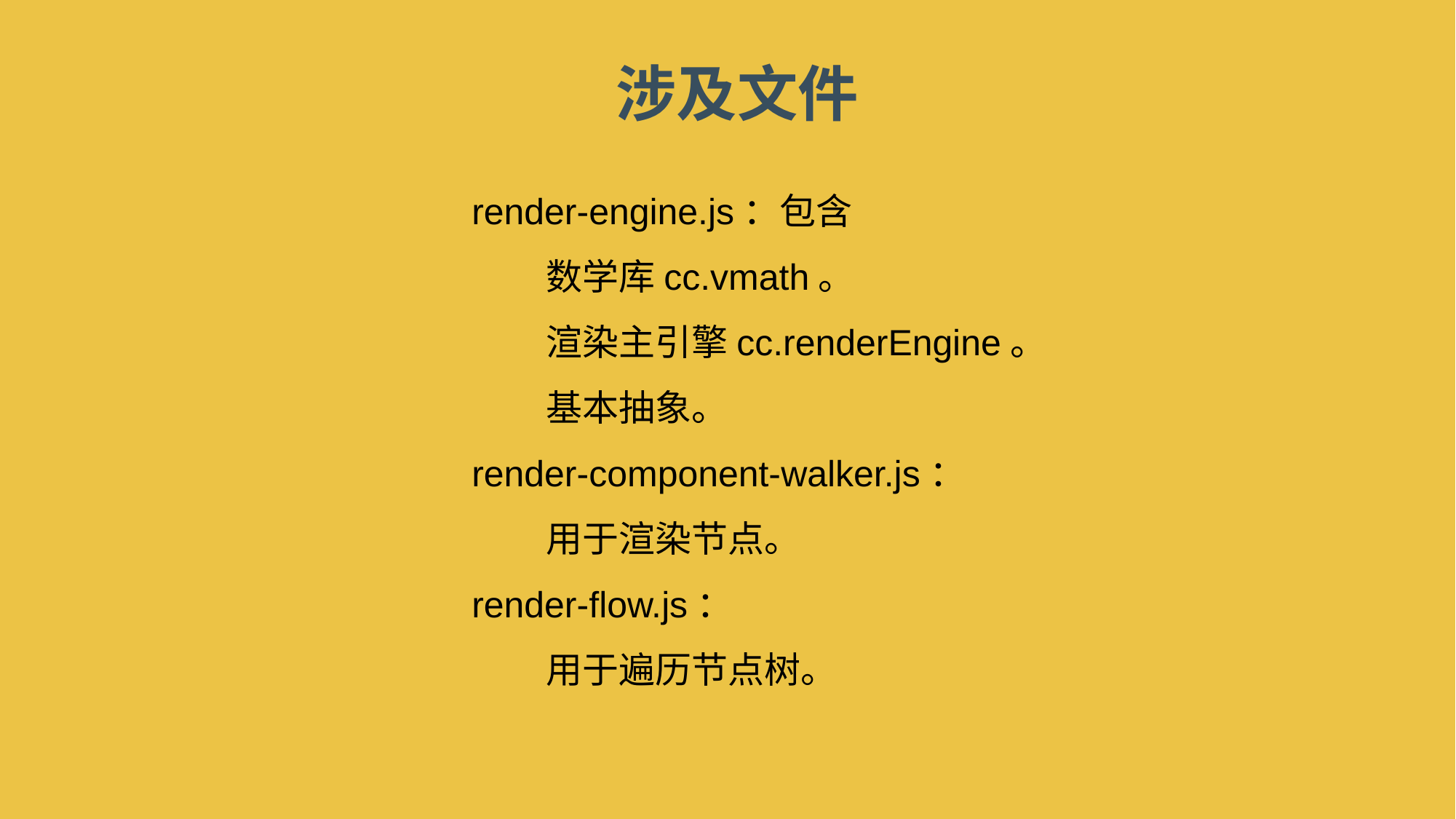

涉及文件
render-engine.js：包含
        数学库cc.vmath。
        渲染主引擎cc.renderEngine。
        基本抽象。
render-component-walker.js：
        用于渲染节点。
render-flow.js：
        用于遍历节点树。